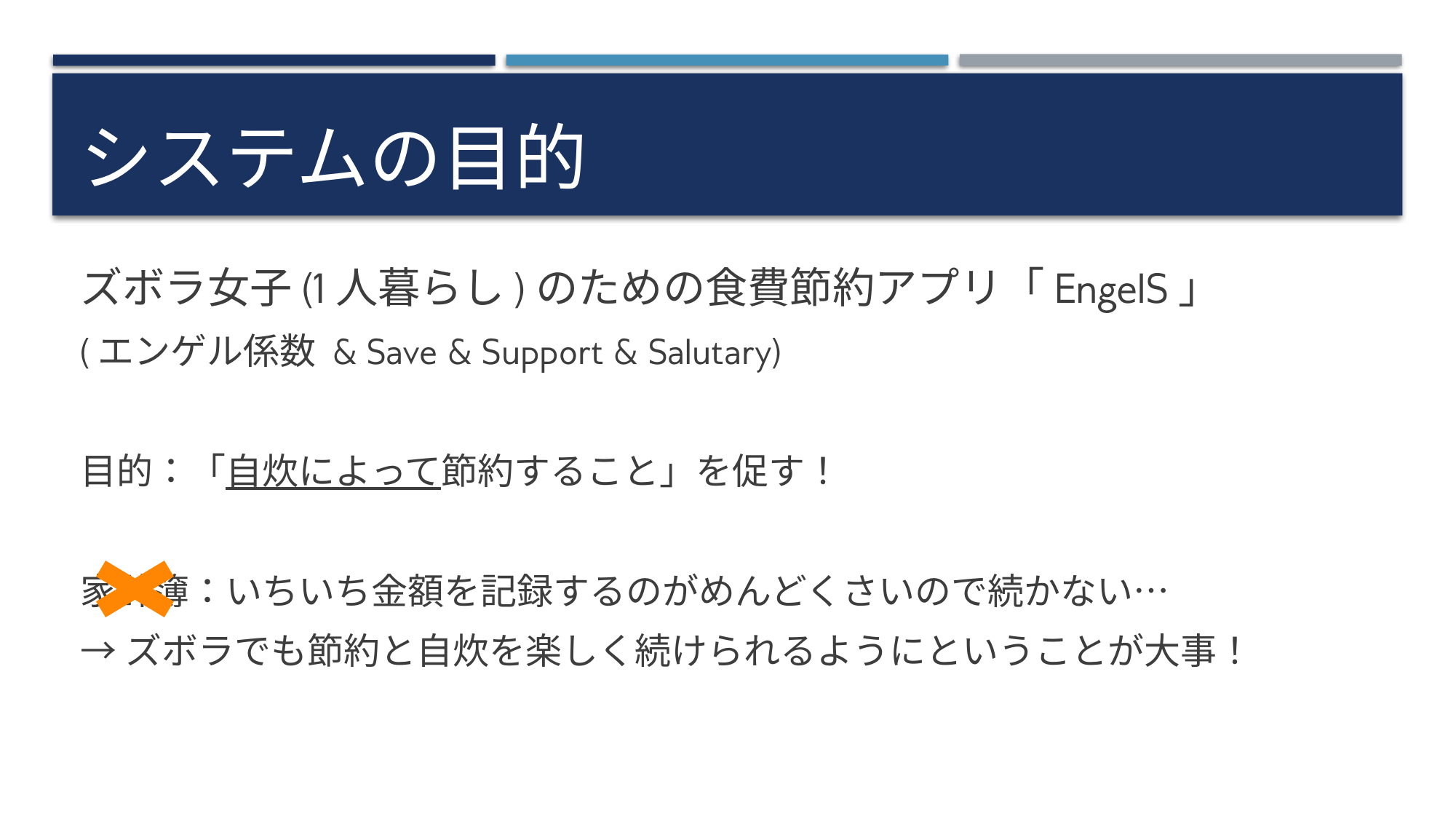

# システムの目的
ズボラ女子(1人暮らし)のための食費節約アプリ「EngelS」
(エンゲル係数 & Save & Support & Salutary)

目的：「自炊によって節約すること」を促す！

家計簿：いちいち金額を記録するのがめんどくさいので続かない…
→ズボラでも節約と自炊を楽しく続けられるようにということが大事！